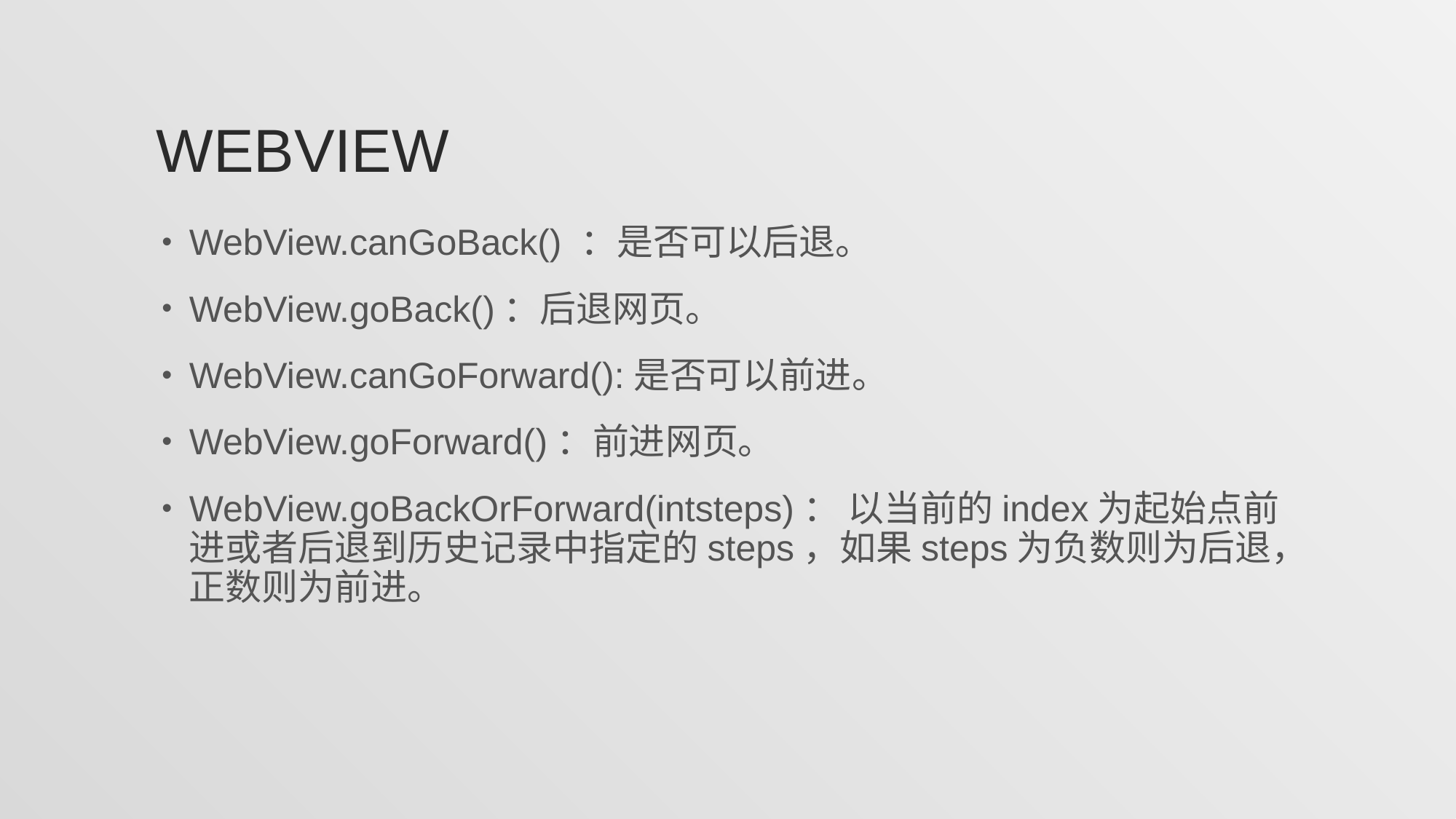

# webview
WebView.canGoBack() ：是否可以后退。
WebView.goBack()：后退网页。
WebView.canGoForward():是否可以前进。
WebView.goForward()：前进网页。
WebView.goBackOrForward(intsteps)： 以当前的index为起始点前进或者后退到历史记录中指定的steps，如果steps为负数则为后退，正数则为前进。